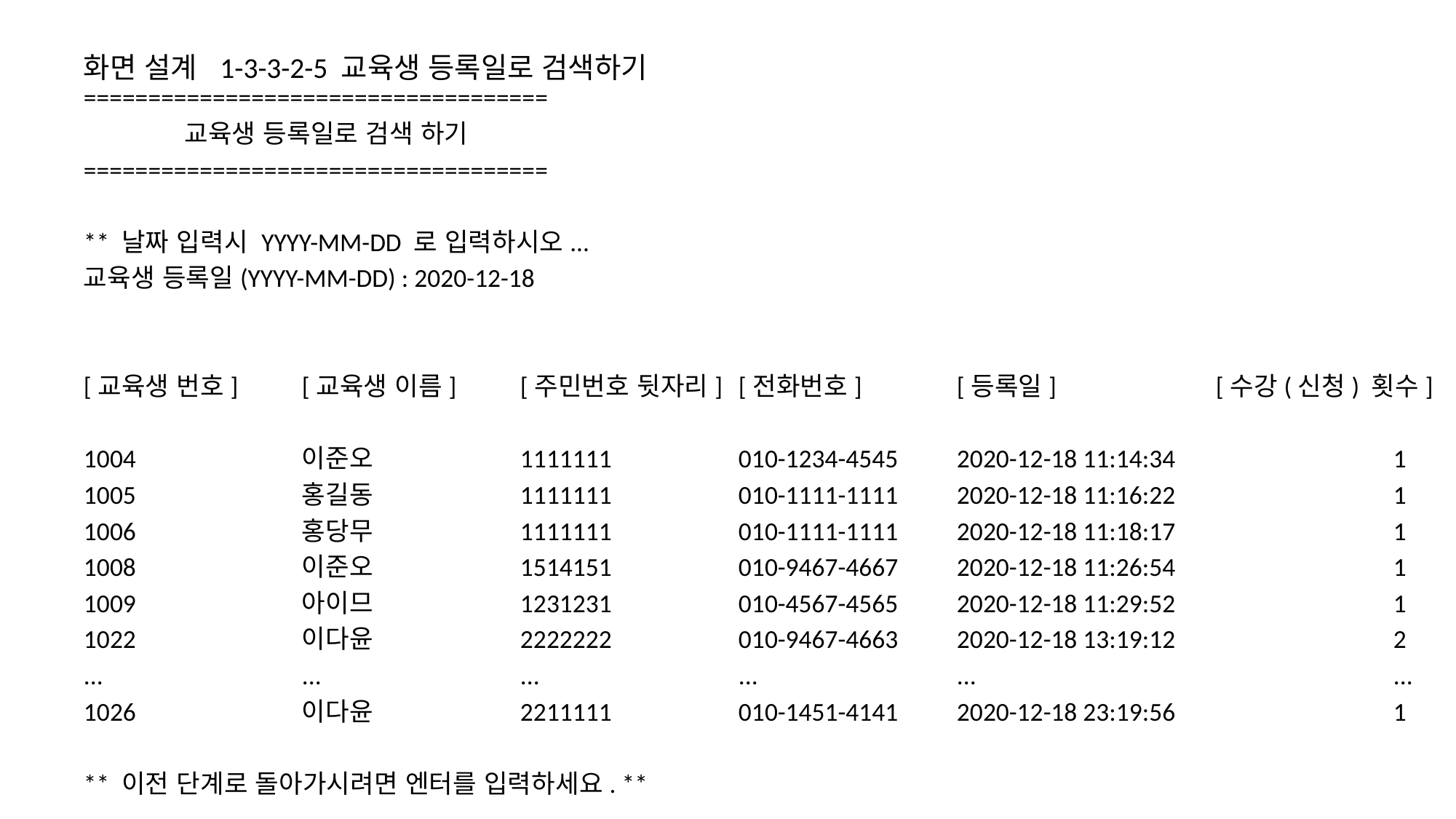

# 화면 설계  1-3-3-2-5 교육생 등록일로 검색하기
====================================
             교육생 등록일로 검색 하기
====================================

** 날짜 입력시 YYYY-MM-DD 로 입력하시오...
교육생 등록일(YYYY-MM-DD) : 2020-12-18

[교육생 번호]	[교육생 이름]	[주민번호 뒷자리]	[전화번호]	[등록일]		       [수강(신청) 횟수]

1004		이준오		1111111		010-1234-4545	2020-12-18 11:14:34		1
1005		홍길동		1111111		010-1111-1111	2020-12-18 11:16:22		1
1006		홍당무		1111111		010-1111-1111	2020-12-18 11:18:17		1
1008		이준오		1514151		010-9467-4667	2020-12-18 11:26:54		1
1009		아이므		1231231		010-4567-4565	2020-12-18 11:29:52		1
1022		이다윤		2222222		010-9467-4663	2020-12-18 13:19:12		2
...		...		...		...		...				...
1026		이다윤		2211111		010-1451-4141	2020-12-18 23:19:56		1

** 이전 단계로 돌아가시려면 엔터를 입력하세요. **